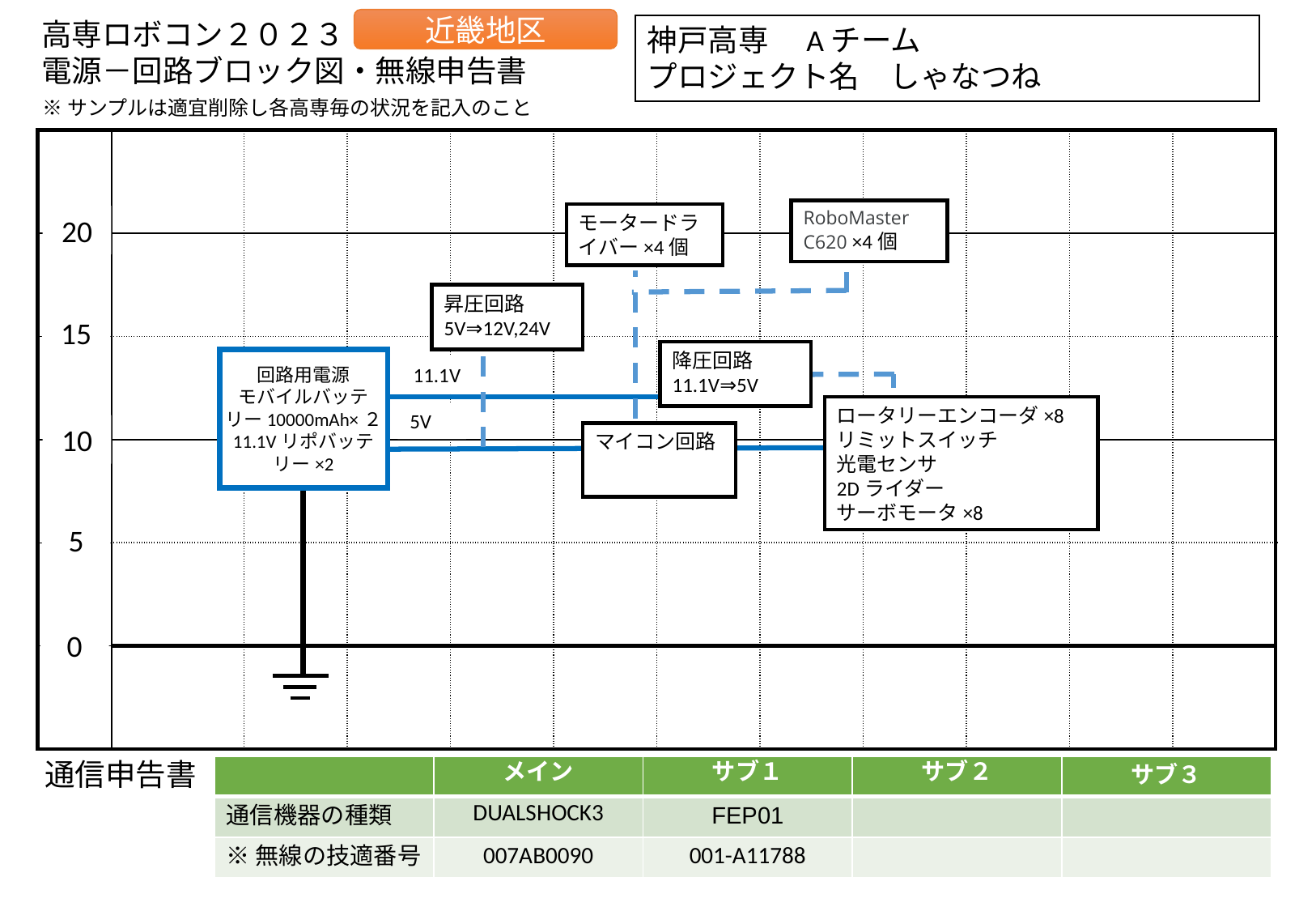

近畿地区
神戸高専　Aチーム
プロジェクト名　しゃなつね
RoboMaster C620 ×4個
モータードライバー×4個
昇圧回路
5V⇒12V,24V
降圧回路
11.1V⇒5V

回路用電源
モバイルバッテリー10000mAh×２
11.1Vリポバッテリー×2

11.1V
ロータリーエンコーダ×8
リミットスイッチ
光電センサ
2Dライダー
サーボモータ×8
5V
マイコン回路

|  | メイン | サブ１ | サブ２ | サブ３ |
| --- | --- | --- | --- | --- |
| 通信機器の種類 | DUALSHOCK3 | FEP01 |  |  |
| ※無線の技適番号 | 007AB0090 | 001-A11788 |  |  |